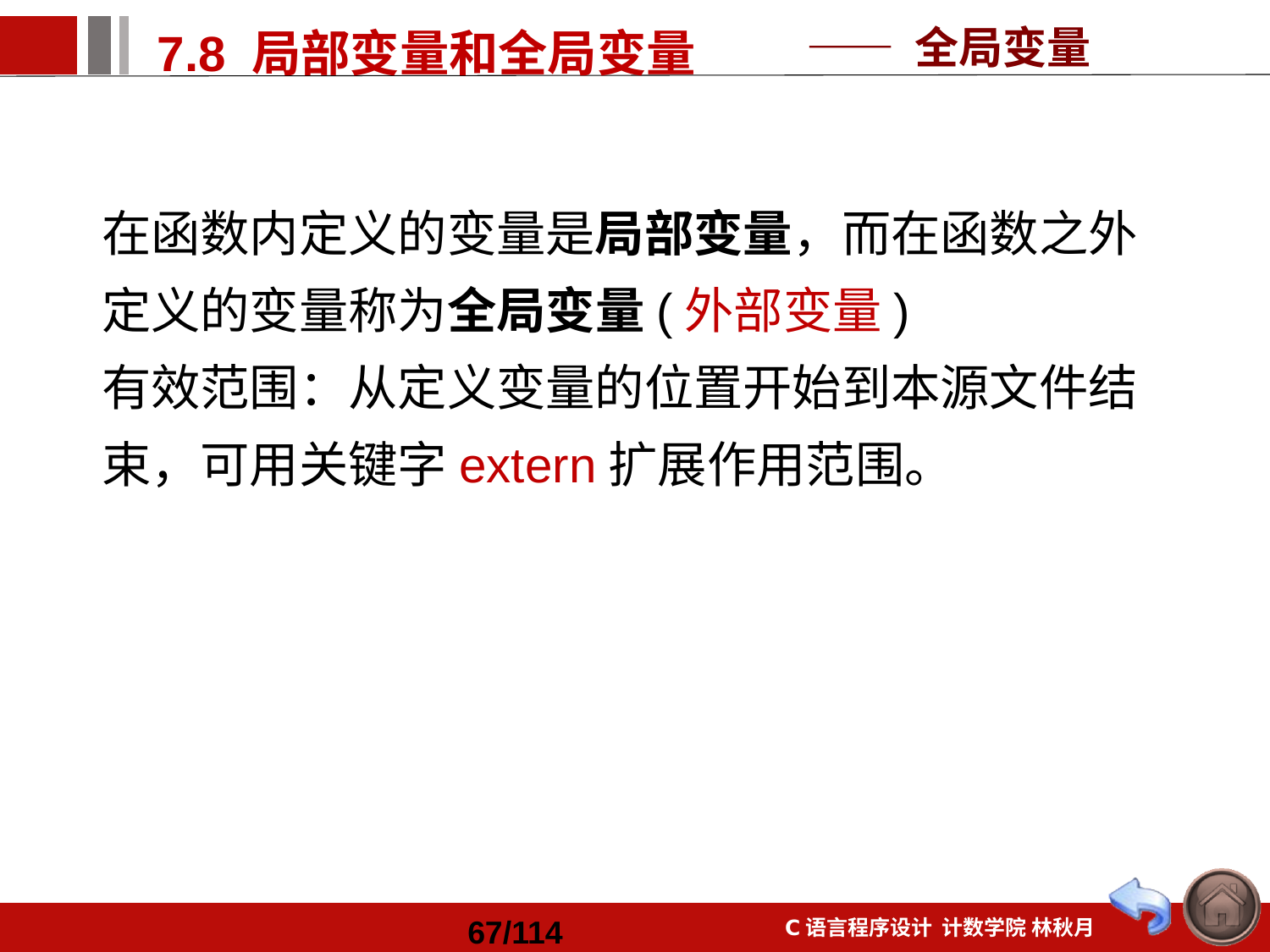

—— 全局变量
在函数内定义的变量是局部变量，而在函数之外定义的变量称为全局变量(外部变量)
有效范围：从定义变量的位置开始到本源文件结束，可用关键字extern扩展作用范围。